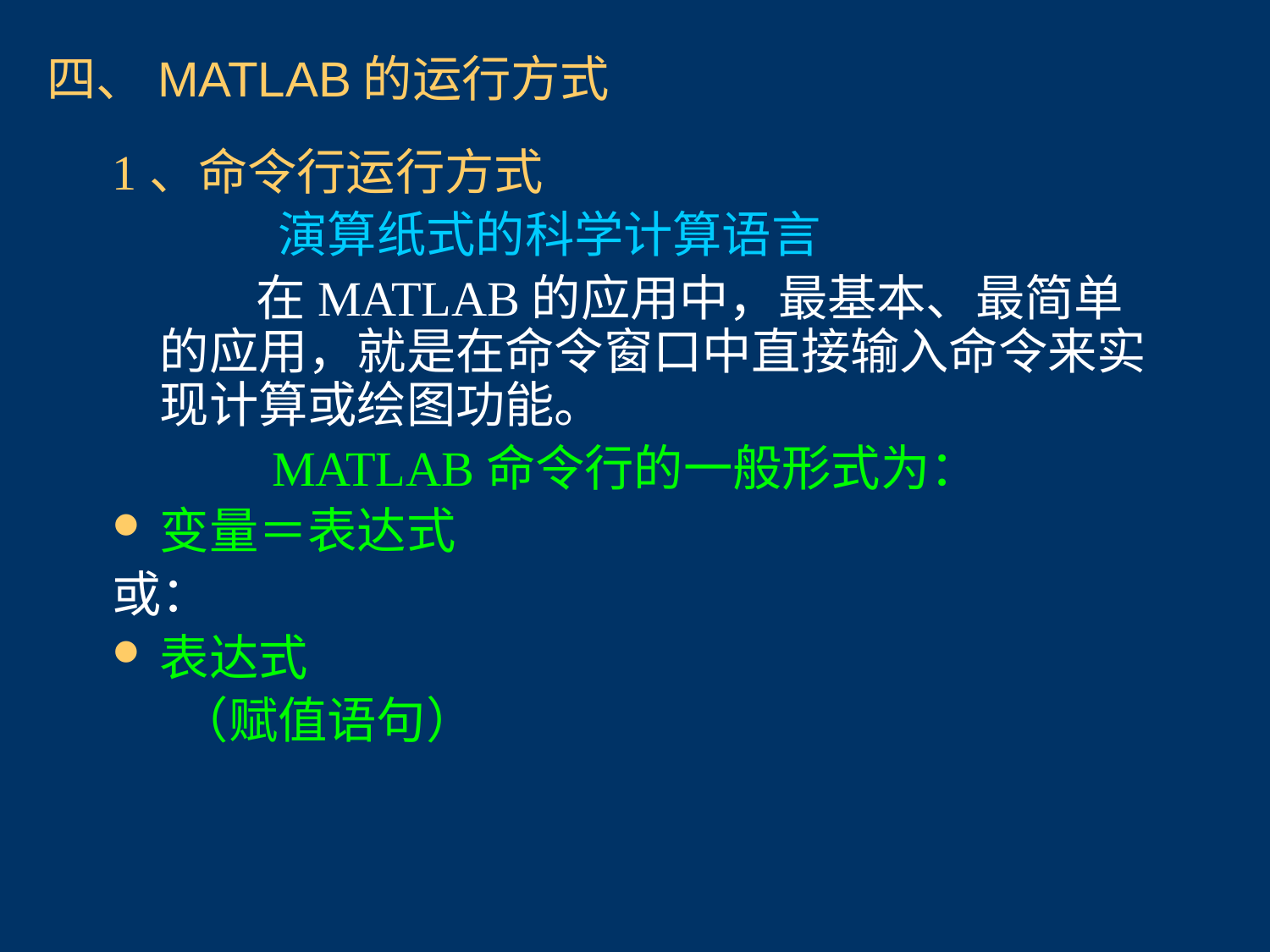

四、MATLAB的运行方式
1、命令行运行方式
              演算纸式的科学计算语言
            在MATLAB的应用中，最基本、最简单的应用，就是在命令窗口中直接输入命令来实现计算或绘图功能。
             MATLAB命令行的一般形式为：
变量＝表达式
或：
表达式
     （赋值语句）